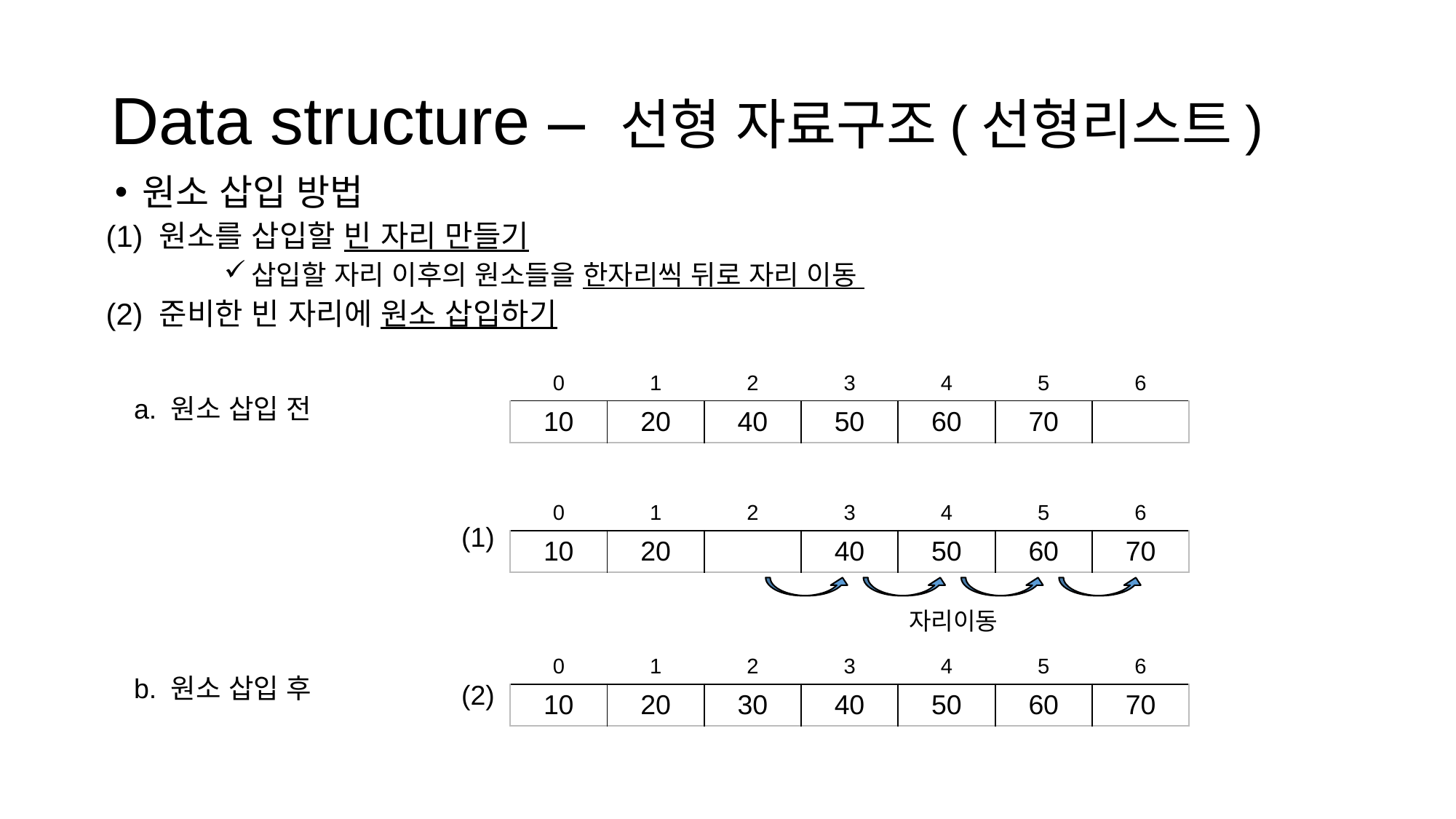

# Data structure – 선형 자료구조(선형리스트)
원소 삽입 방법
(1) 원소를 삽입할 빈 자리 만들기
삽입할 자리 이후의 원소들을 한자리씩 뒤로 자리 이동
(2) 준비한 빈 자리에 원소 삽입하기

| 0 | 1 | 2 | 3 | 4 | 5 | 6 |
| --- | --- | --- | --- | --- | --- | --- |
| 10 | 20 | 40 | 50 | 60 | 70 |  |
a. 원소 삽입 전
| 0 | 1 | 2 | 3 | 4 | 5 | 6 |
| --- | --- | --- | --- | --- | --- | --- |
| 10 | 20 |  | 40 | 50 | 60 | 70 |
(1)

자리이동
| 0 | 1 | 2 | 3 | 4 | 5 | 6 |
| --- | --- | --- | --- | --- | --- | --- |
| 10 | 20 | 30 | 40 | 50 | 60 | 70 |
b. 원소 삽입 후
(2)